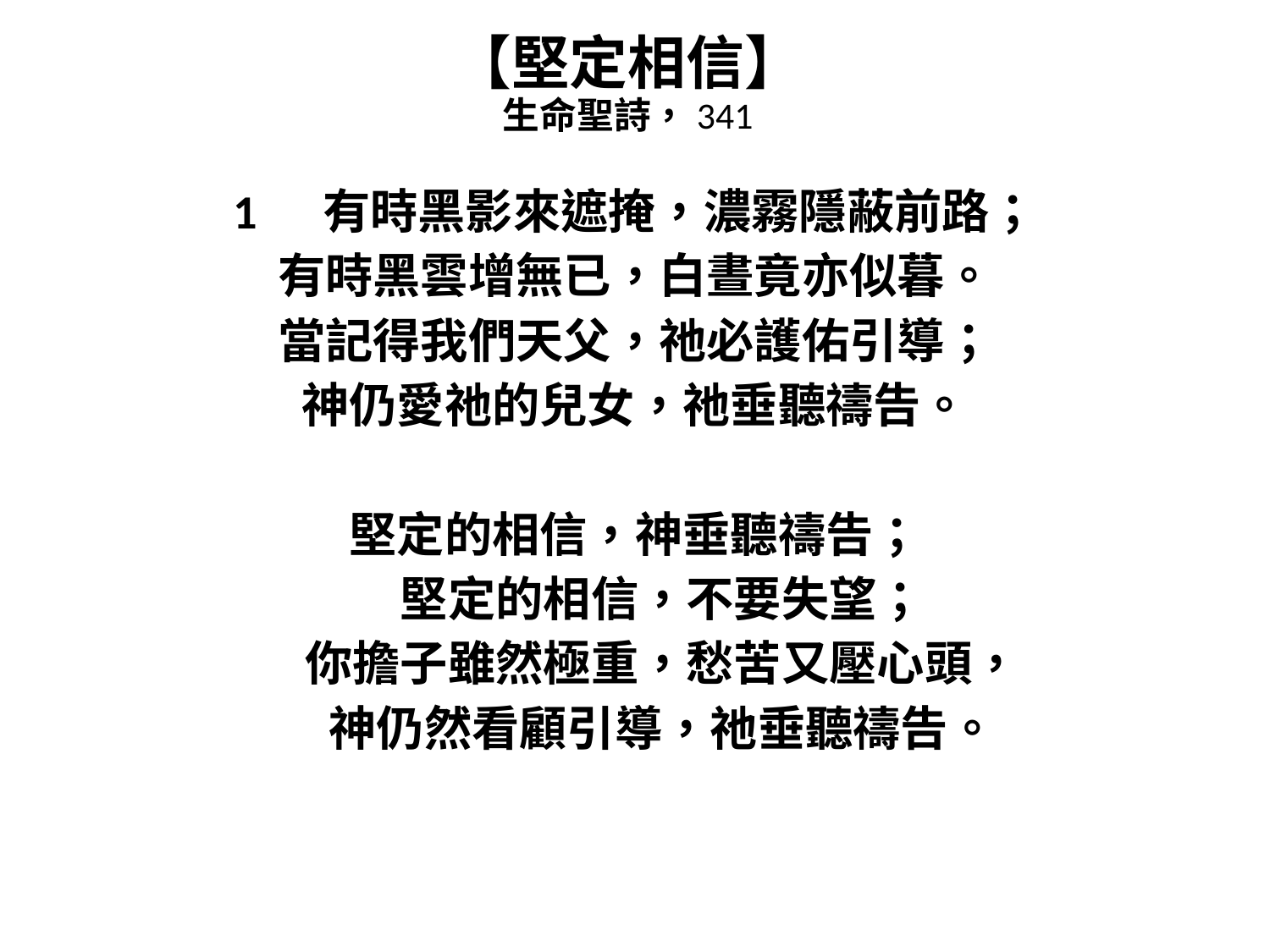

# 【堅定相信】 生命聖詩，341
1     有時黑影來遮掩，濃霧隱蔽前路；
有時黑雲增無已，白晝竟亦似暮。
當記得我們天父，祂必護佑引導；
神仍愛祂的兒女，祂垂聽禱告。

堅定的相信，神垂聽禱告；
    堅定的相信，不要失望；
    你擔子雖然極重，愁苦又壓心頭，
    神仍然看顧引導，祂垂聽禱告。